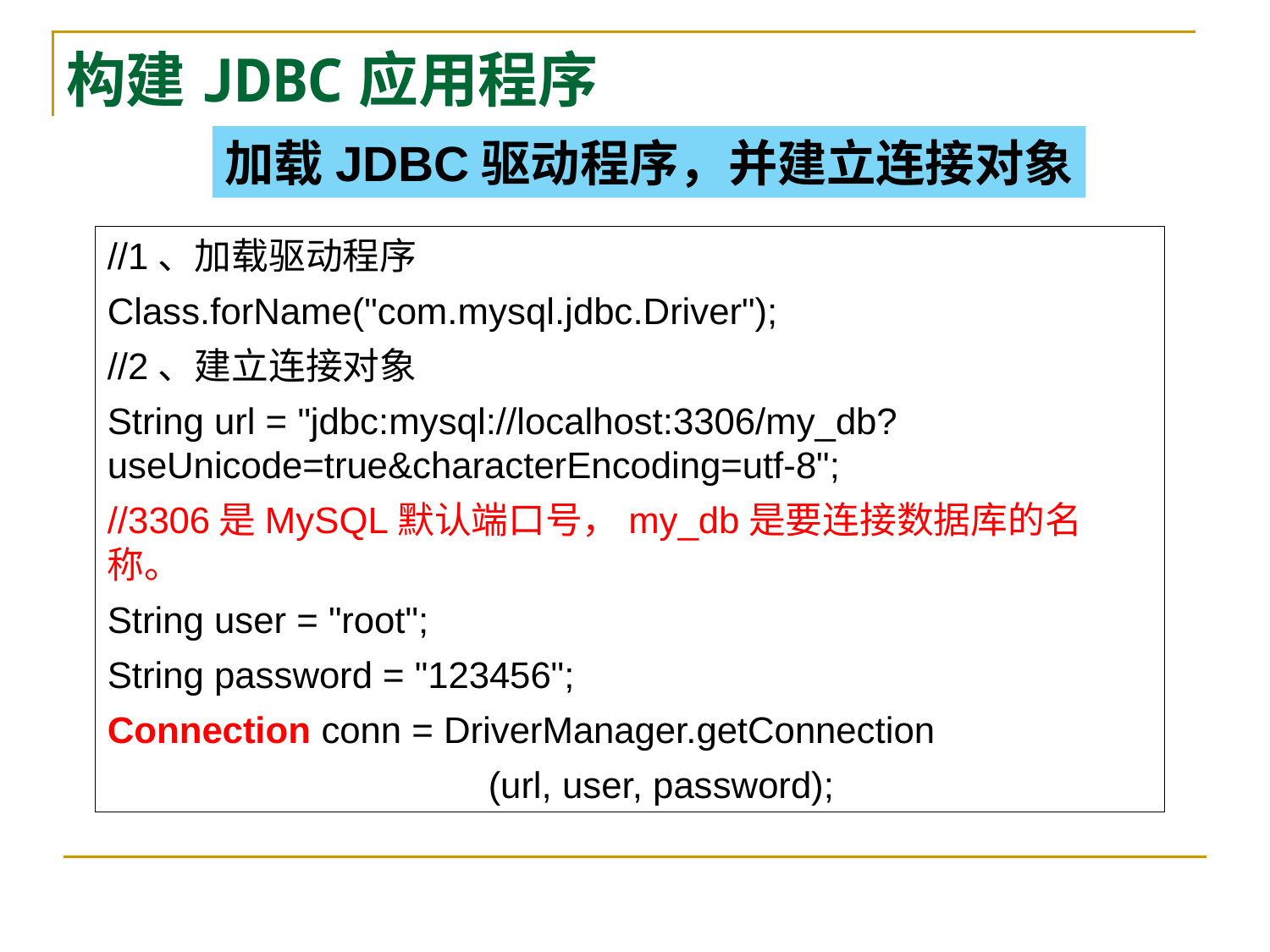

# 构建JDBC应用程序
加载JDBC驱动程序，并建立连接对象
//1、加载驱动程序
Class.forName("com.mysql.jdbc.Driver");
//2、建立连接对象
String url = "jdbc:mysql://localhost:3306/my_db?useUnicode=true&characterEncoding=utf-8";
//3306是MySQL默认端口号，my_db是要连接数据库的名称。
String user = "root";
String password = "123456";
Connection conn = DriverManager.getConnection
			(url, user, password);